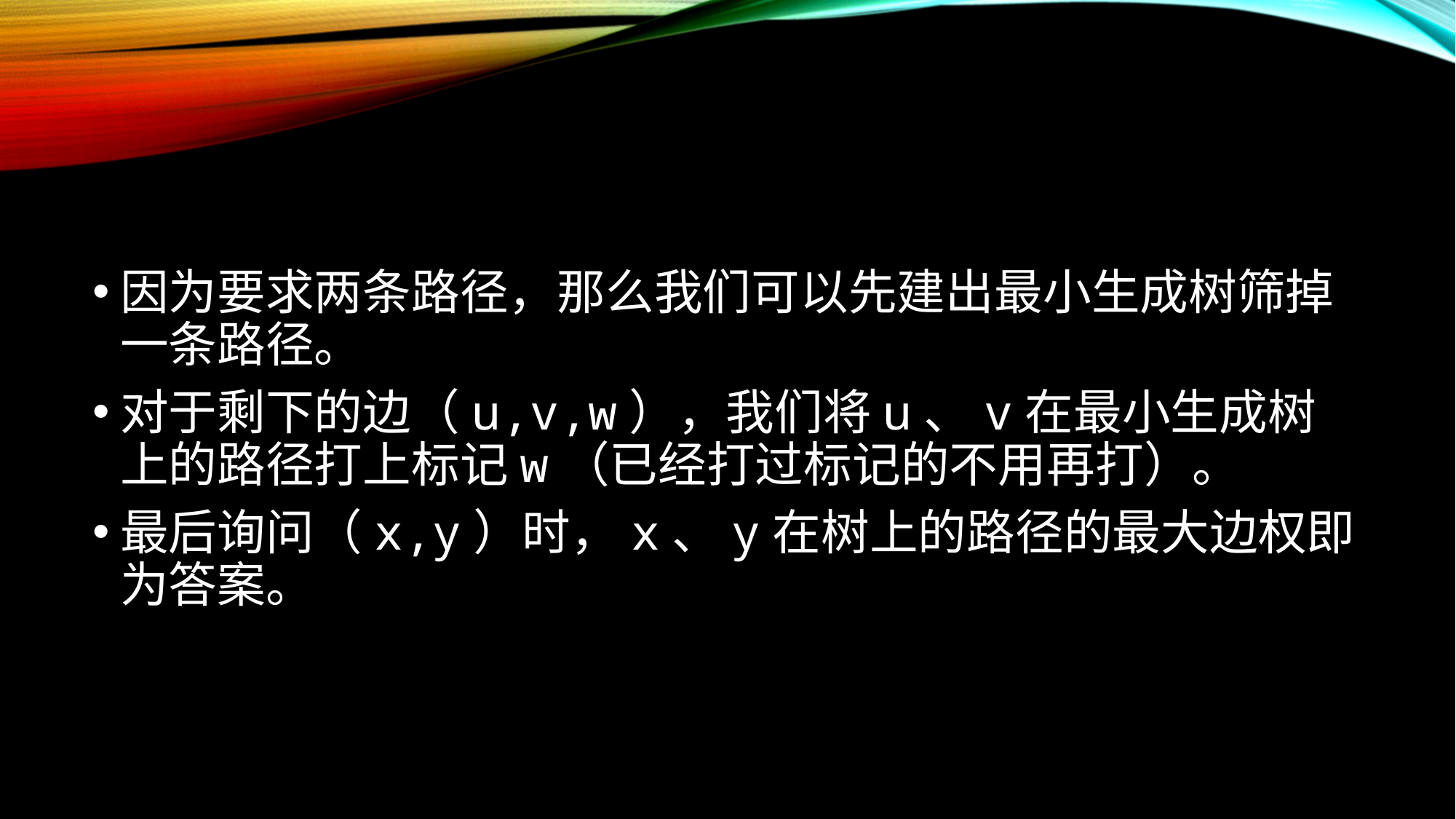

因为要求两条路径，那么我们可以先建出最小生成树筛掉一条路径。
对于剩下的边（u,v,w），我们将u、v在最小生成树上的路径打上标记w（已经打过标记的不用再打）。
最后询问（x,y）时，x、y在树上的路径的最大边权即为答案。